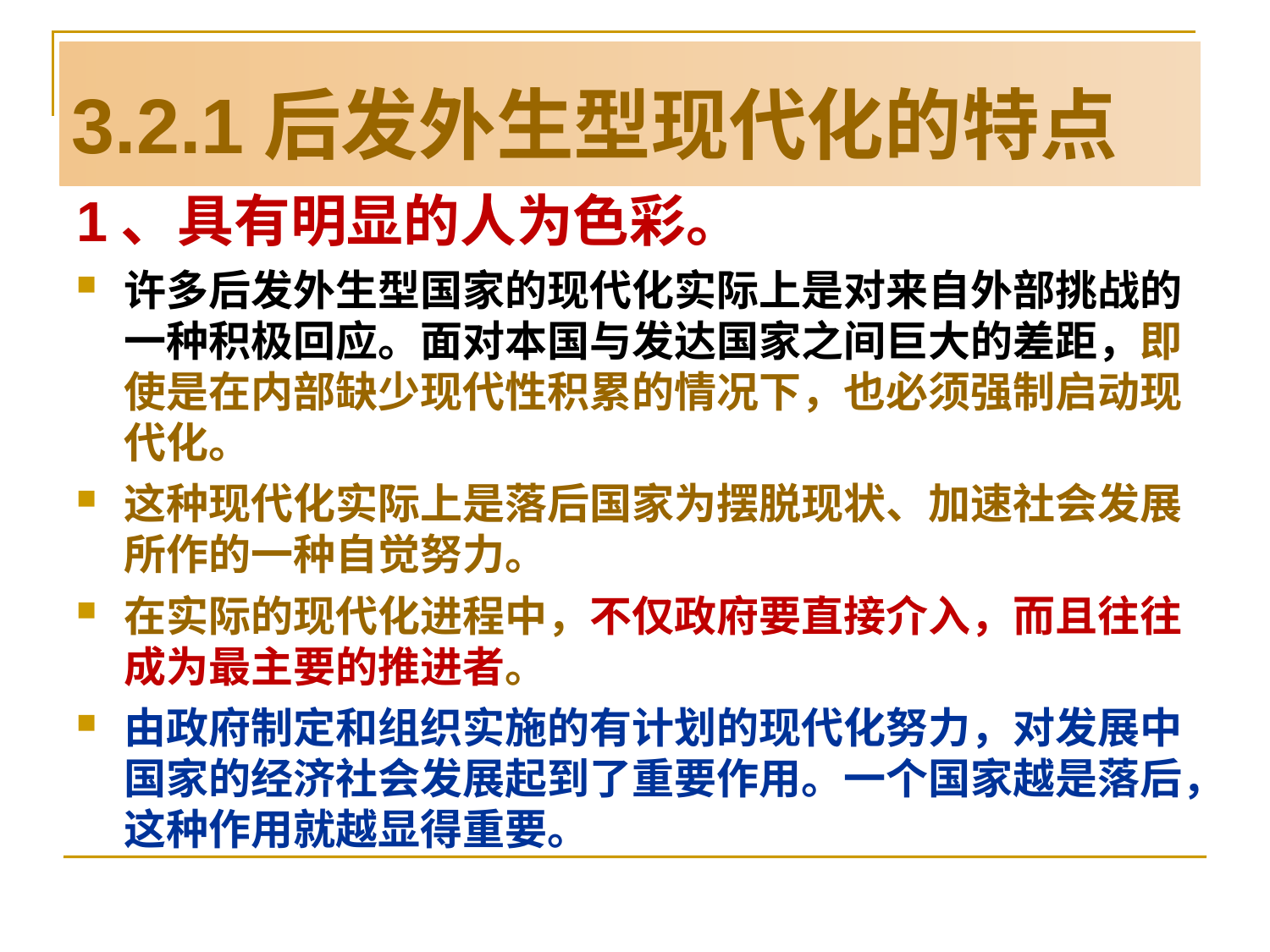

#
3.2.1后发外生型现代化的特点
1、具有明显的人为色彩。
许多后发外生型国家的现代化实际上是对来自外部挑战的一种积极回应。面对本国与发达国家之间巨大的差距，即使是在内部缺少现代性积累的情况下，也必须强制启动现代化。
这种现代化实际上是落后国家为摆脱现状、加速社会发展所作的一种自觉努力。
在实际的现代化进程中，不仅政府要直接介入，而且往往成为最主要的推进者。
由政府制定和组织实施的有计划的现代化努力，对发展中国家的经济社会发展起到了重要作用。一个国家越是落后，这种作用就越显得重要。
40